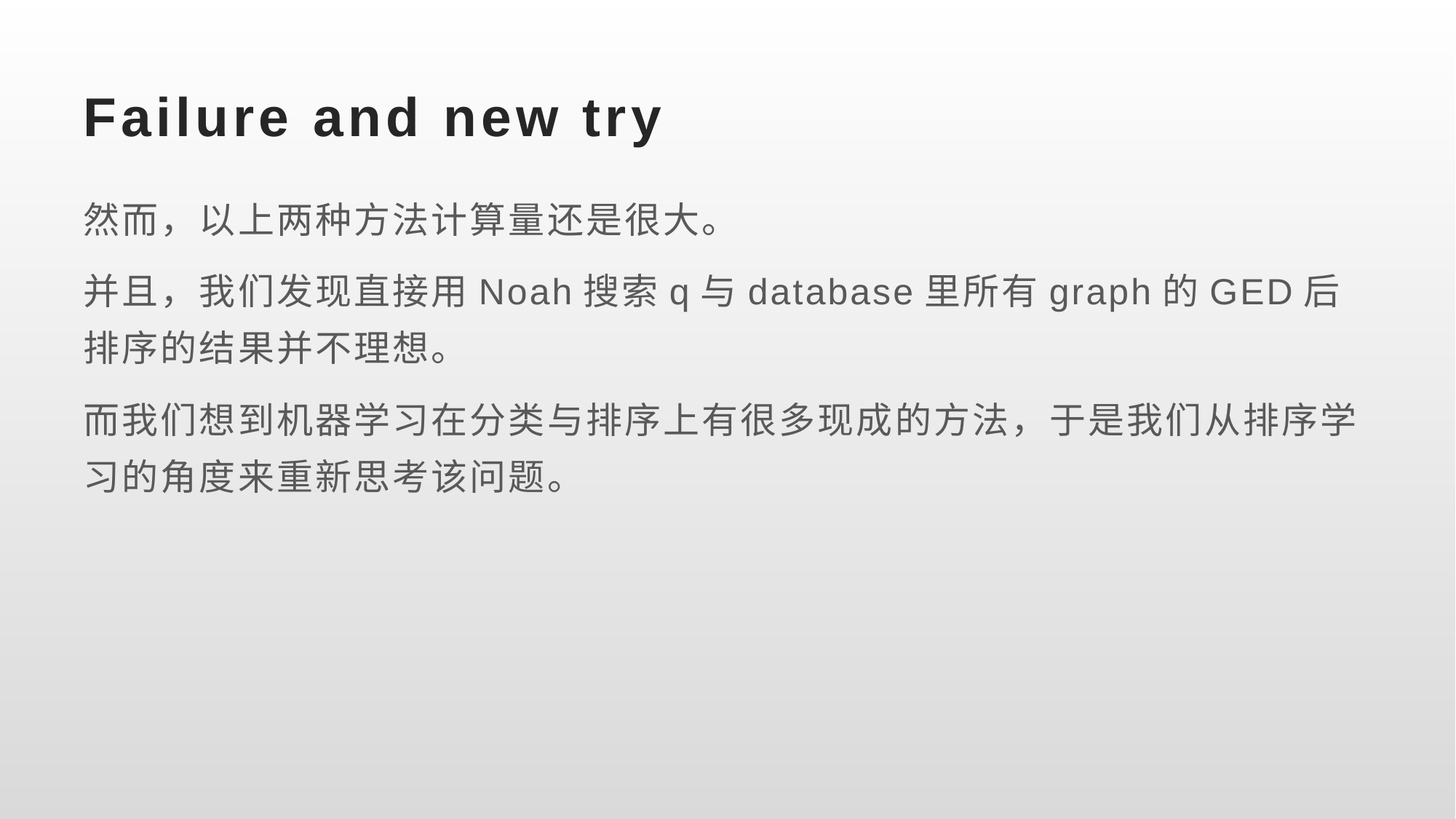

# Failure and new try
然而，以上两种方法计算量还是很大。
并且，我们发现直接用Noah搜索q与database里所有graph的GED后排序的结果并不理想。
而我们想到机器学习在分类与排序上有很多现成的方法，于是我们从排序学习的角度来重新思考该问题。